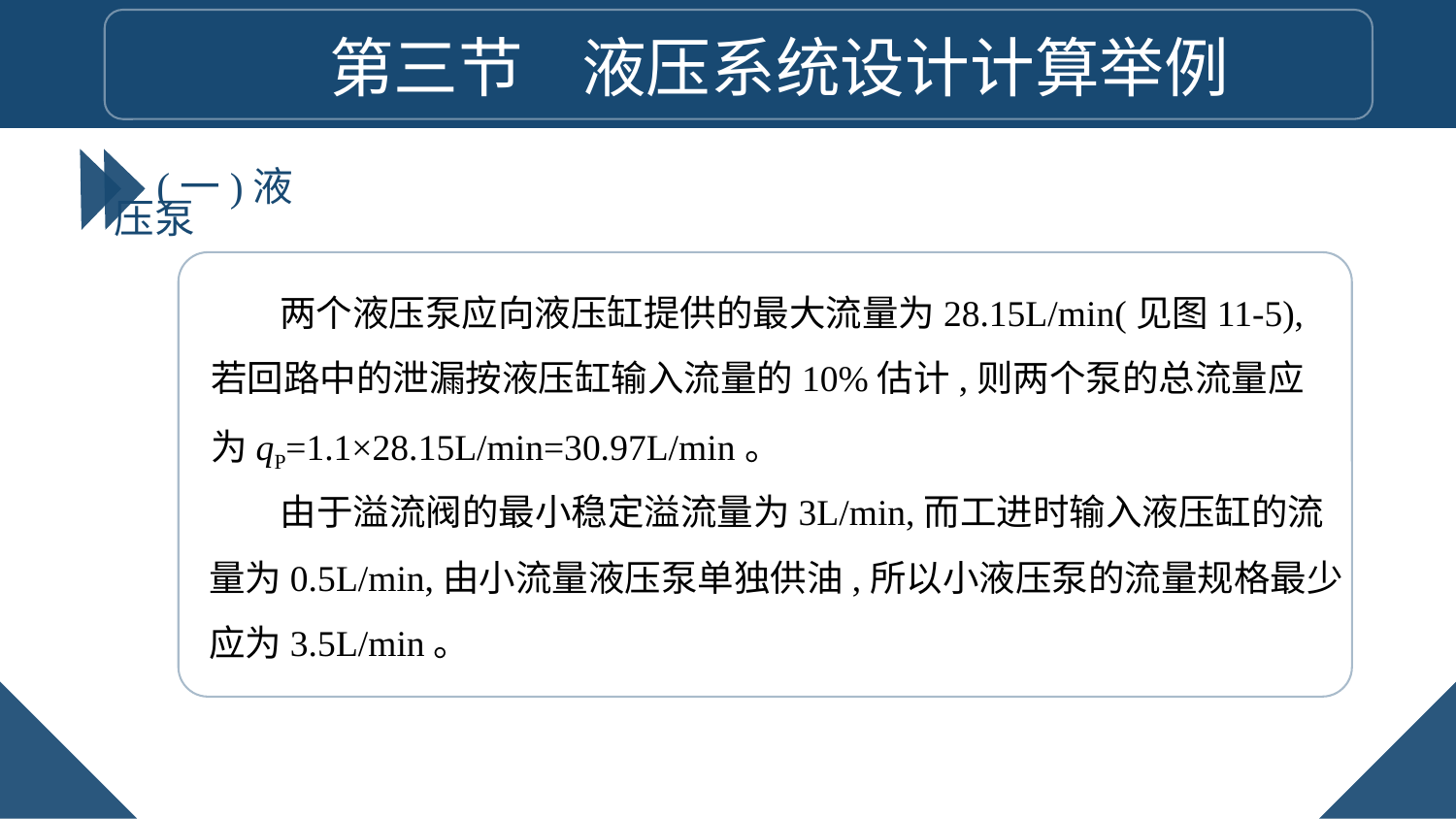

第三节    液压系统设计计算举例

(一)液压泵

两个液压泵应向液压缸提供的最大流量为28.15L/min(见图11-5),若回路中的泄漏按液压缸输入流量的10%估计,则两个泵的总流量应为qP=1.1×28.15L/min=30.97L/min。
由于溢流阀的最小稳定溢流量为3L/min,而工进时输入液压缸的流量为0.5L/min,由小流量液压泵单独供油,所以小液压泵的流量规格最少应为3.5L/min。